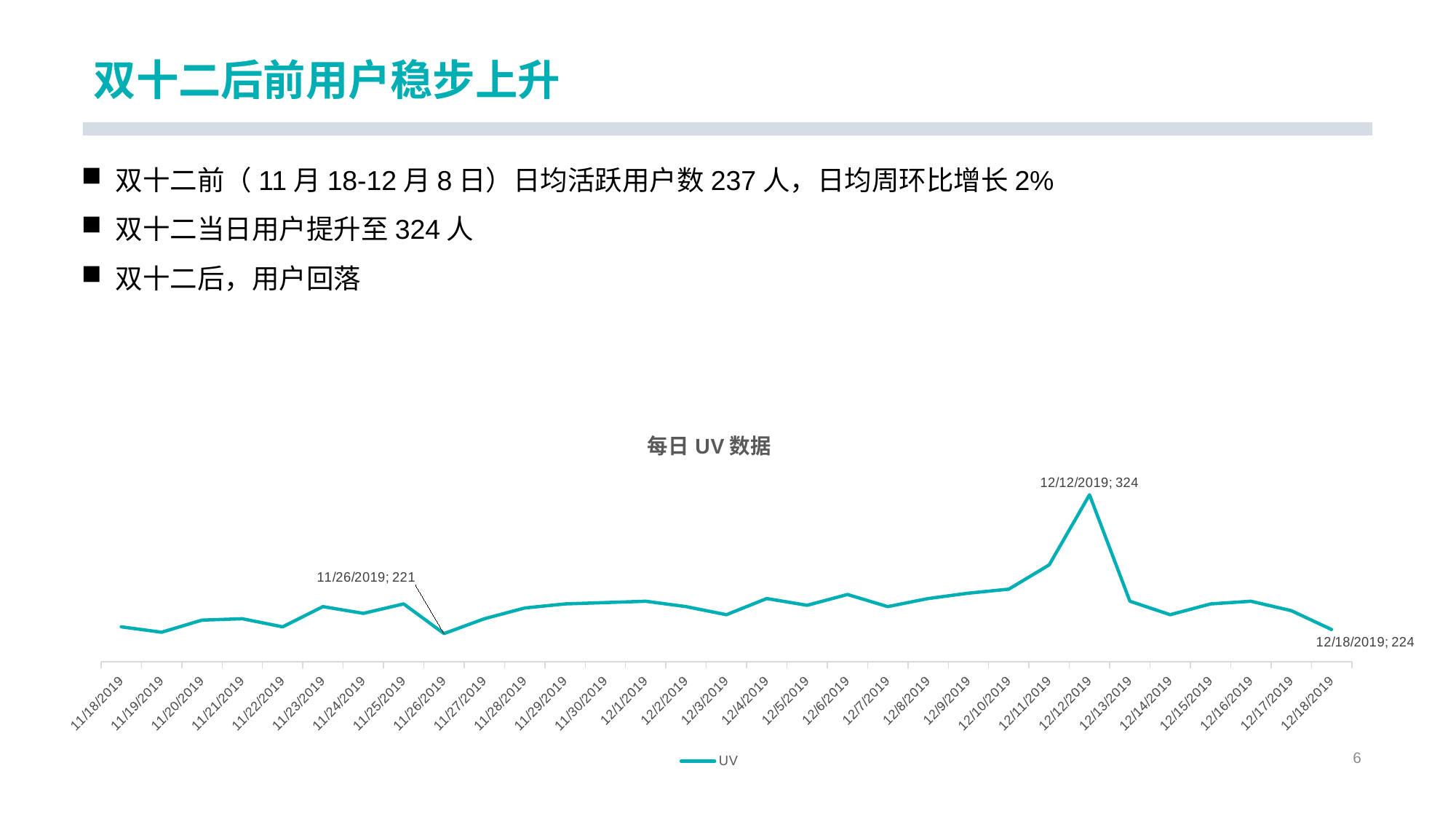

# 双十二后前用户稳步上升
双十二前（11月18-12月8日）日均活跃用户数237人，日均周环比增长2%
双十二当日用户提升至324人
双十二后，用户回落

### Chart: 每日UV数据

| Category | UV |
|---|---|
| 43787 | 226.0 |
| 43788 | 222.0 |
| 43789 | 231.0 |
| 43790 | 232.0 |
| 43791 | 226.0 |
| 43792 | 241.0 |
| 43793 | 236.0 |
| 43794 | 243.0 |
| 43795 | 221.0 |
| 43796 | 232.0 |
| 43797 | 240.0 |
| 43798 | 243.0 |
| 43799 | 244.0 |
| 43800 | 245.0 |
| 43801 | 241.0 |
| 43802 | 235.0 |
| 43803 | 247.0 |
| 43804 | 242.0 |
| 43805 | 250.0 |
| 43806 | 241.0 |
| 43807 | 247.0 |
| 43808 | 251.0 |
| 43809 | 254.0 |
| 43810 | 272.0 |
| 43811 | 324.0 |
| 43812 | 245.0 |
| 43813 | 235.0 |
| 43814 | 243.0 |
| 43815 | 245.0 |
| 43816 | 238.0 |
| 43817 | 224.0 |
6